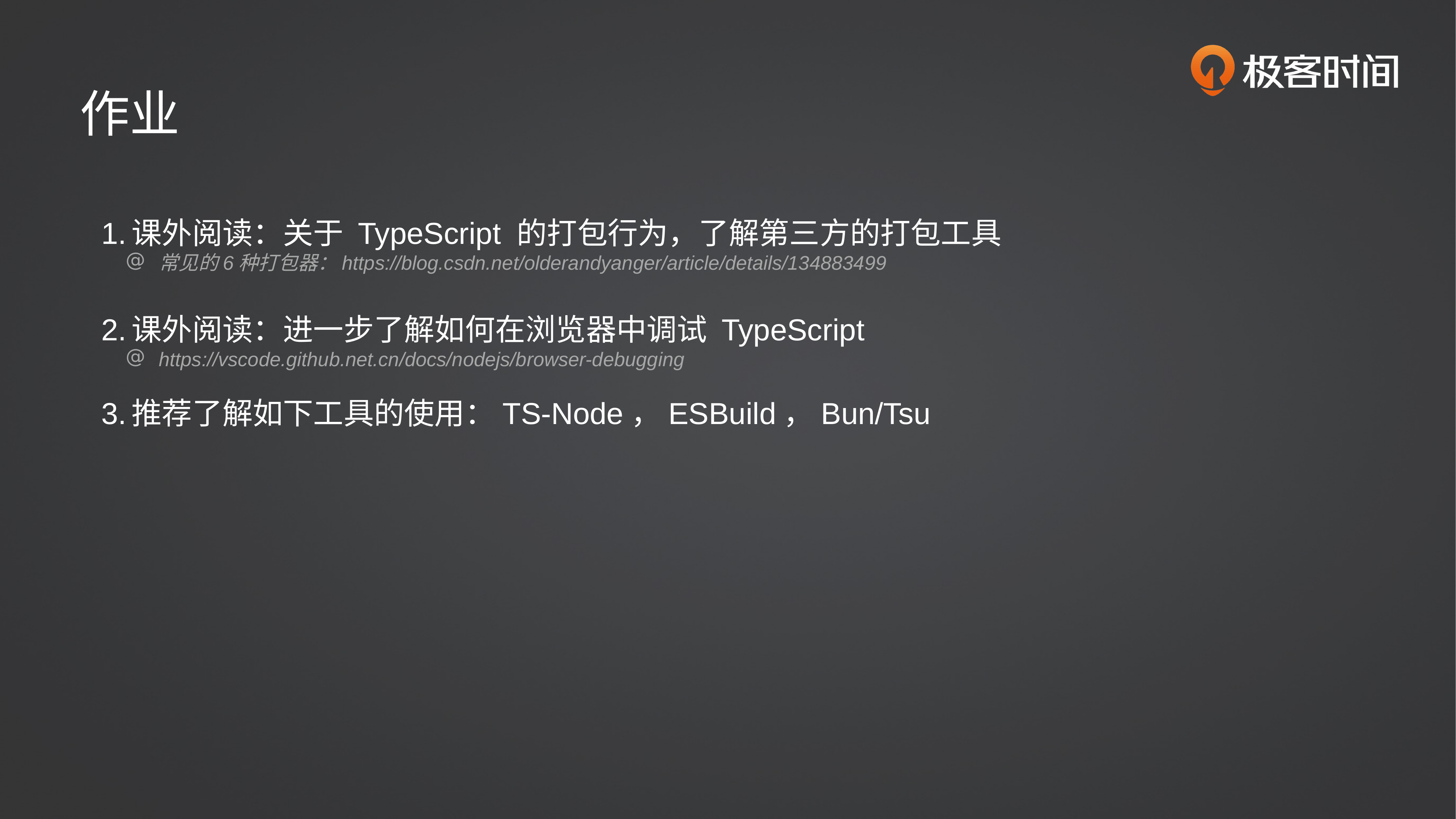

作业
课外阅读：关于 TypeScript 的打包行为，了解第三方的打包工具
常见的6种打包器：https://blog.csdn.net/olderandyanger/article/details/134883499

课外阅读：进一步了解如何在浏览器中调试 TypeScript
https://vscode.github.net.cn/docs/nodejs/browser-debugging

推荐了解如下工具的使用：TS-Node，ESBuild，Bun/Tsu